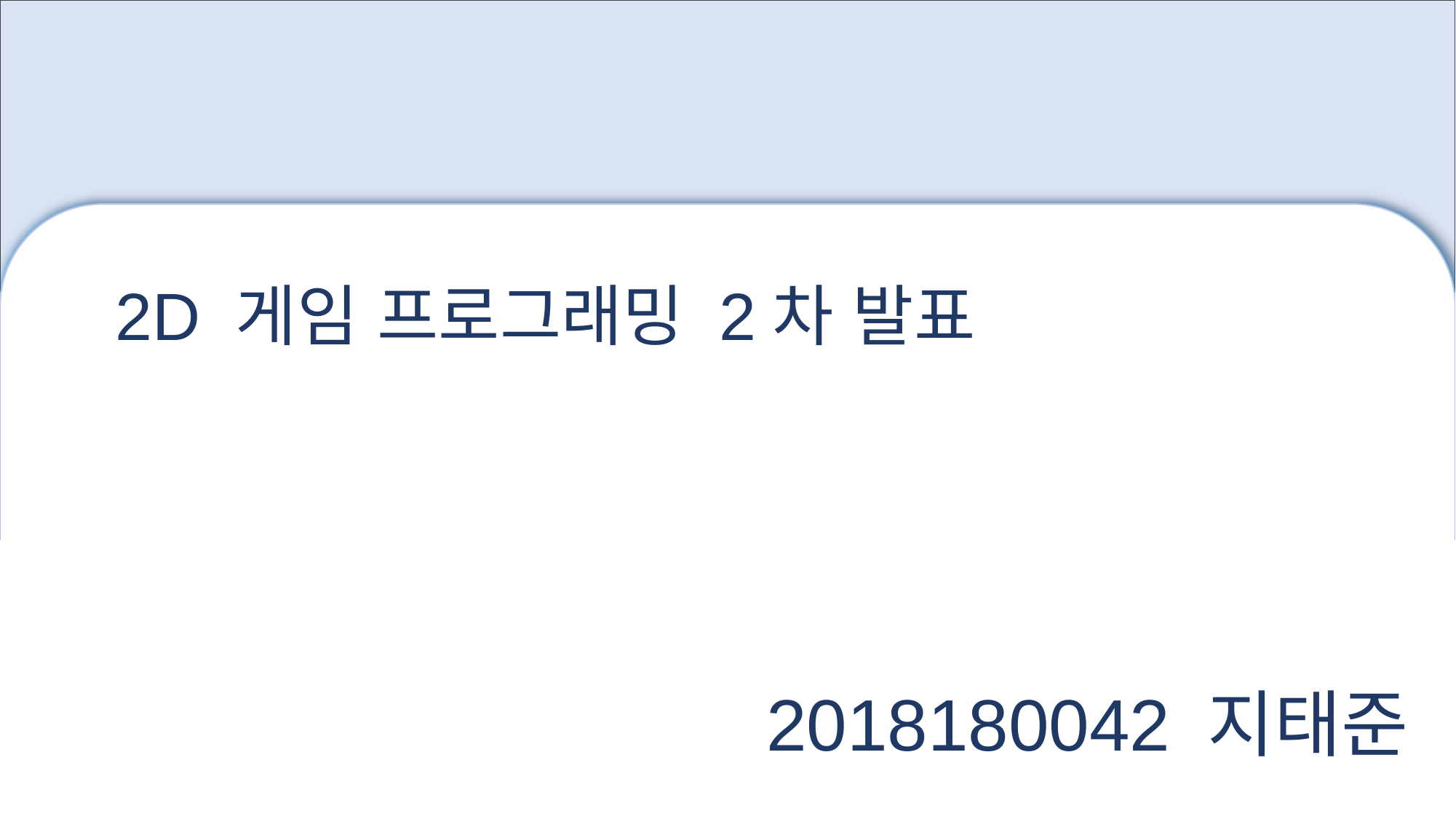

2D 게임 프로그래밍 2차 발표

2018180042 지태준